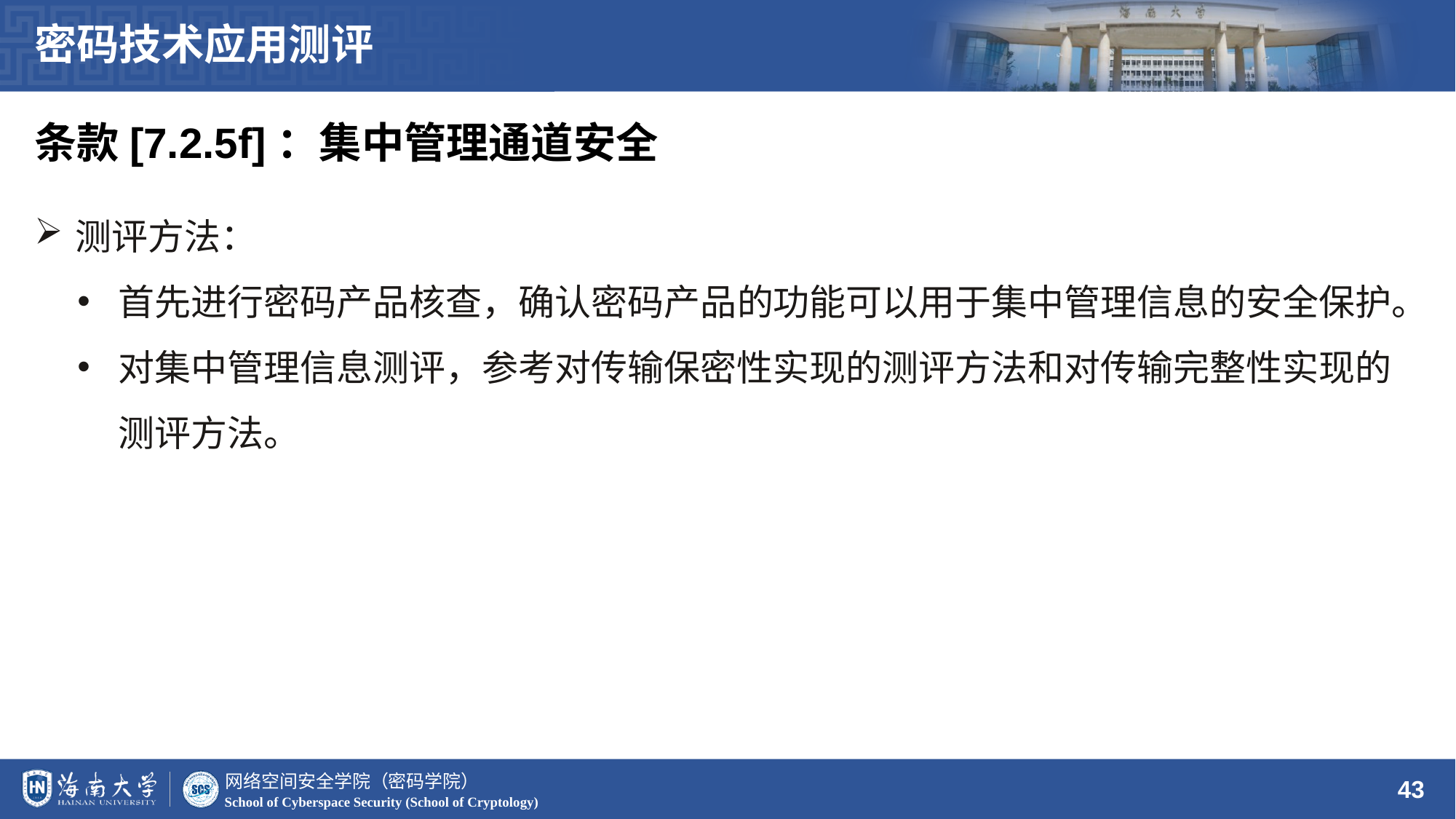

密码技术应用测评
条款[7.2.5f]：集中管理通道安全
测评方法：
首先进行密码产品核查，确认密码产品的功能可以用于集中管理信息的安全保护。
对集中管理信息测评，参考对传输保密性实现的测评方法和对传输完整性实现的测评方法。
43